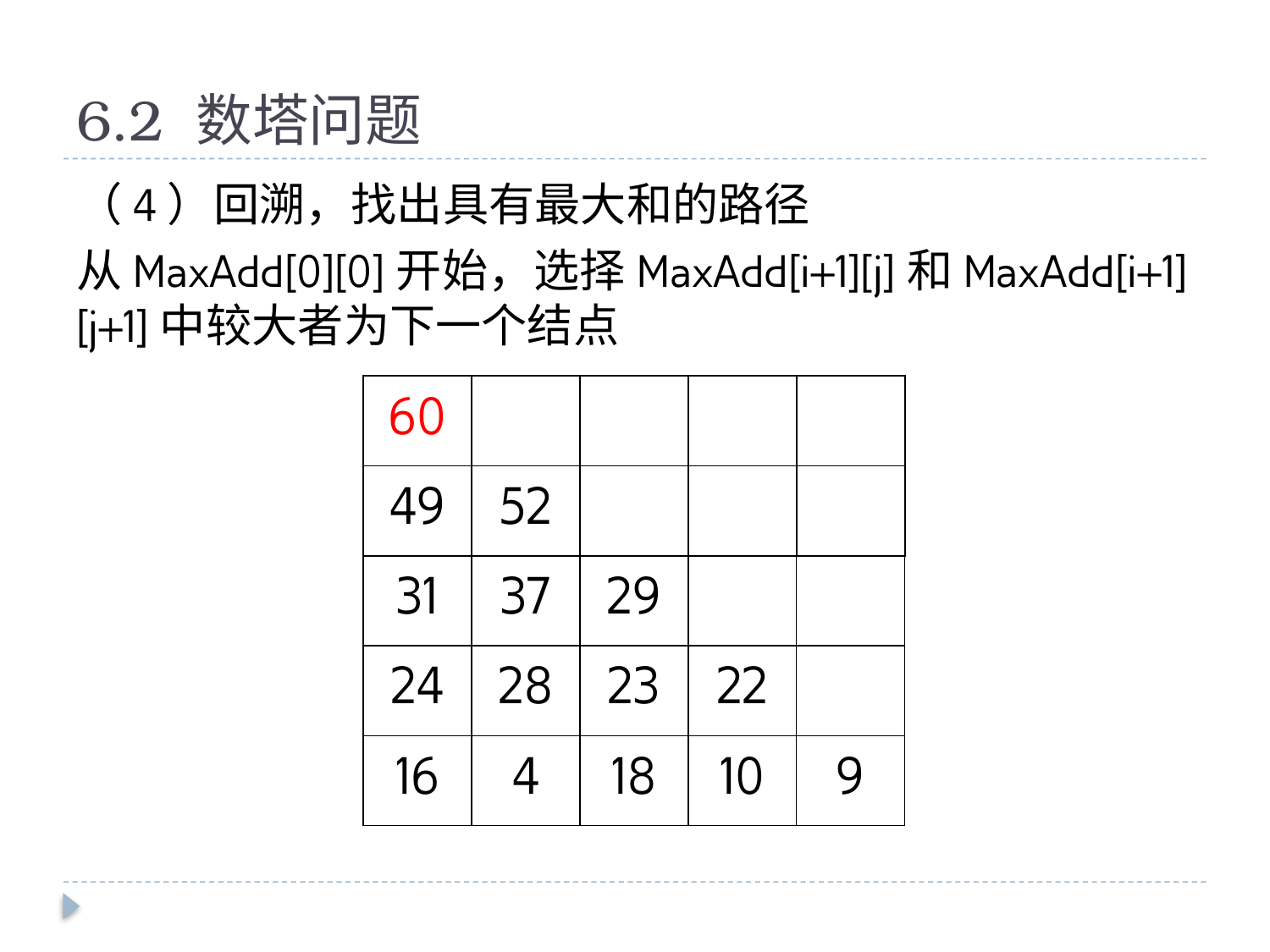

# 6.2 数塔问题
（4）回溯，找出具有最大和的路径
从MaxAdd[0][0]开始，选择MaxAdd[i+1][j]和MaxAdd[i+1][j+1]中较大者为下一个结点

| 60 |  |  |  |  |
| --- | --- | --- | --- | --- |
| 49 | 52 |  |  |  |
| 31 | 37 | 29 |  |  |
| 24 | 28 | 23 | 22 |  |
| 16 | 4 | 18 | 10 | 9 |